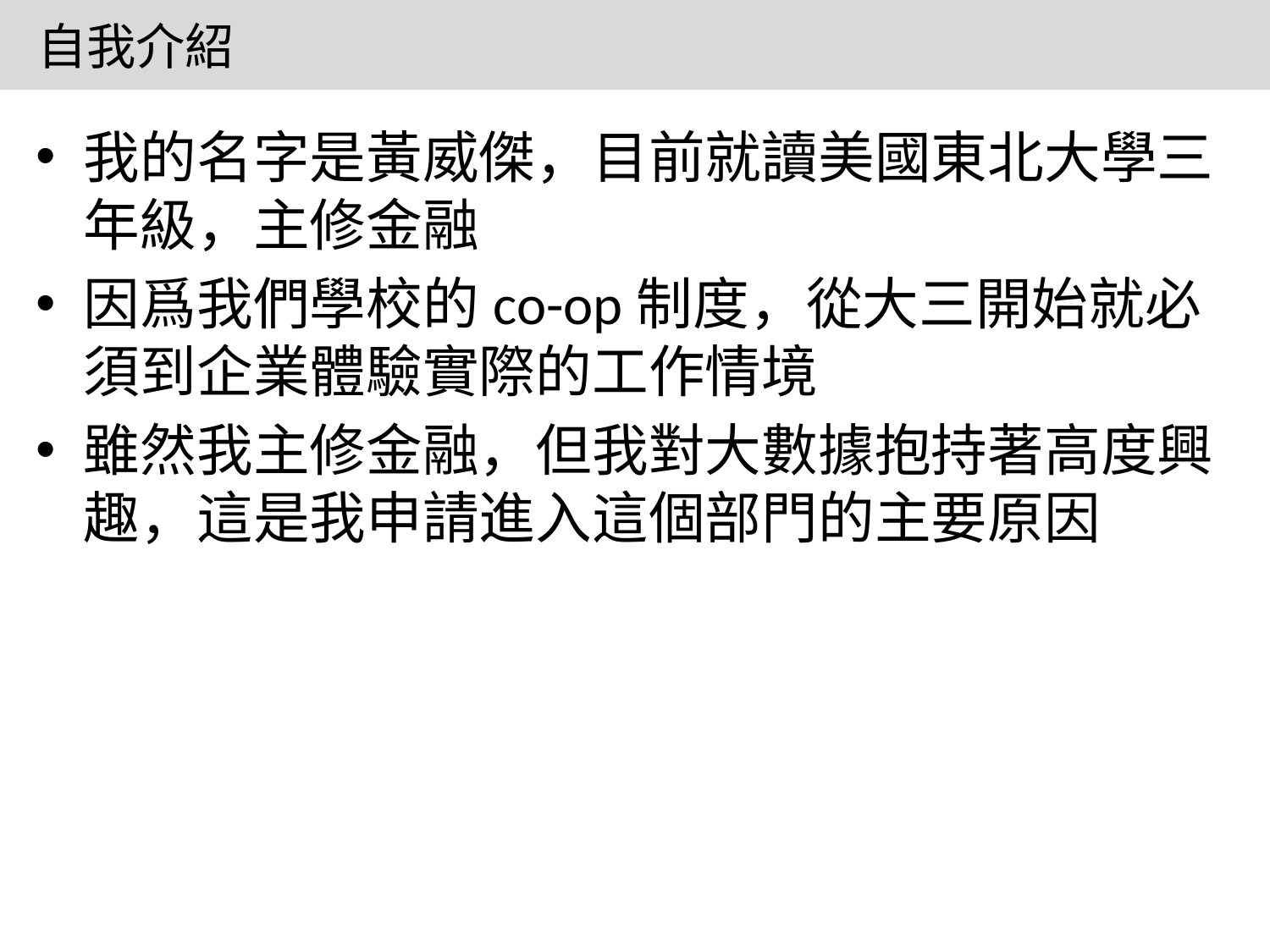

# 自我介紹
我的名字是黃威傑，目前就讀美國東北大學三年級，主修金融
因爲我們學校的co-op制度，從大三開始就必須到企業體驗實際的工作情境
雖然我主修金融，但我對大數據抱持著高度興趣，這是我申請進入這個部門的主要原因